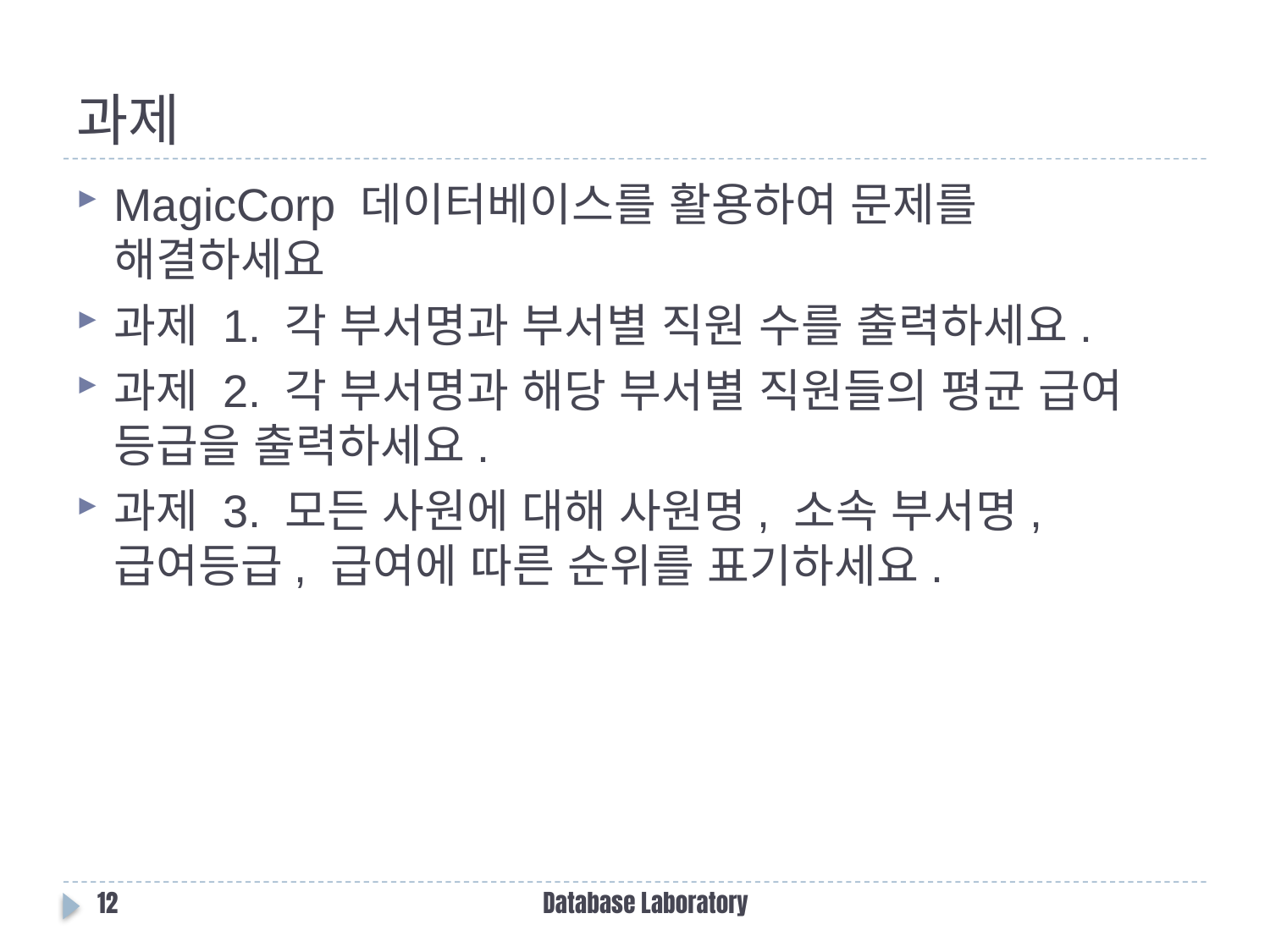

# 과제
MagicCorp 데이터베이스를 활용하여 문제를 해결하세요
과제 1. 각 부서명과 부서별 직원 수를 출력하세요.
과제 2. 각 부서명과 해당 부서별 직원들의 평균 급여 등급을 출력하세요.
과제 3. 모든 사원에 대해 사원명, 소속 부서명, 급여등급, 급여에 따른 순위를 표기하세요.
12
Database Laboratory